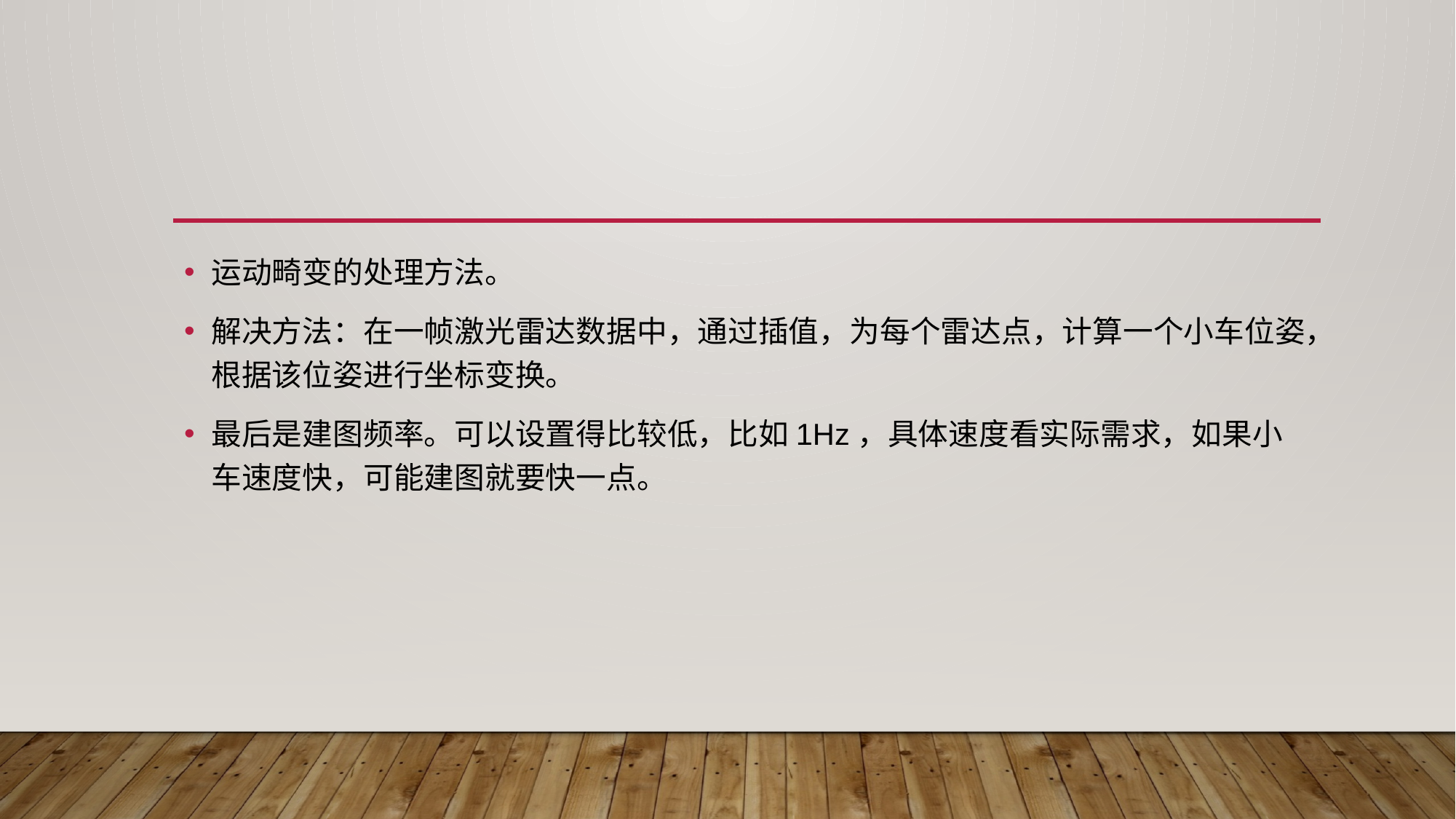

#
运动畸变的处理方法。
解决方法：在一帧激光雷达数据中，通过插值，为每个雷达点，计算一个小车位姿，根据该位姿进行坐标变换。
最后是建图频率。可以设置得比较低，比如1Hz，具体速度看实际需求，如果小车速度快，可能建图就要快一点。